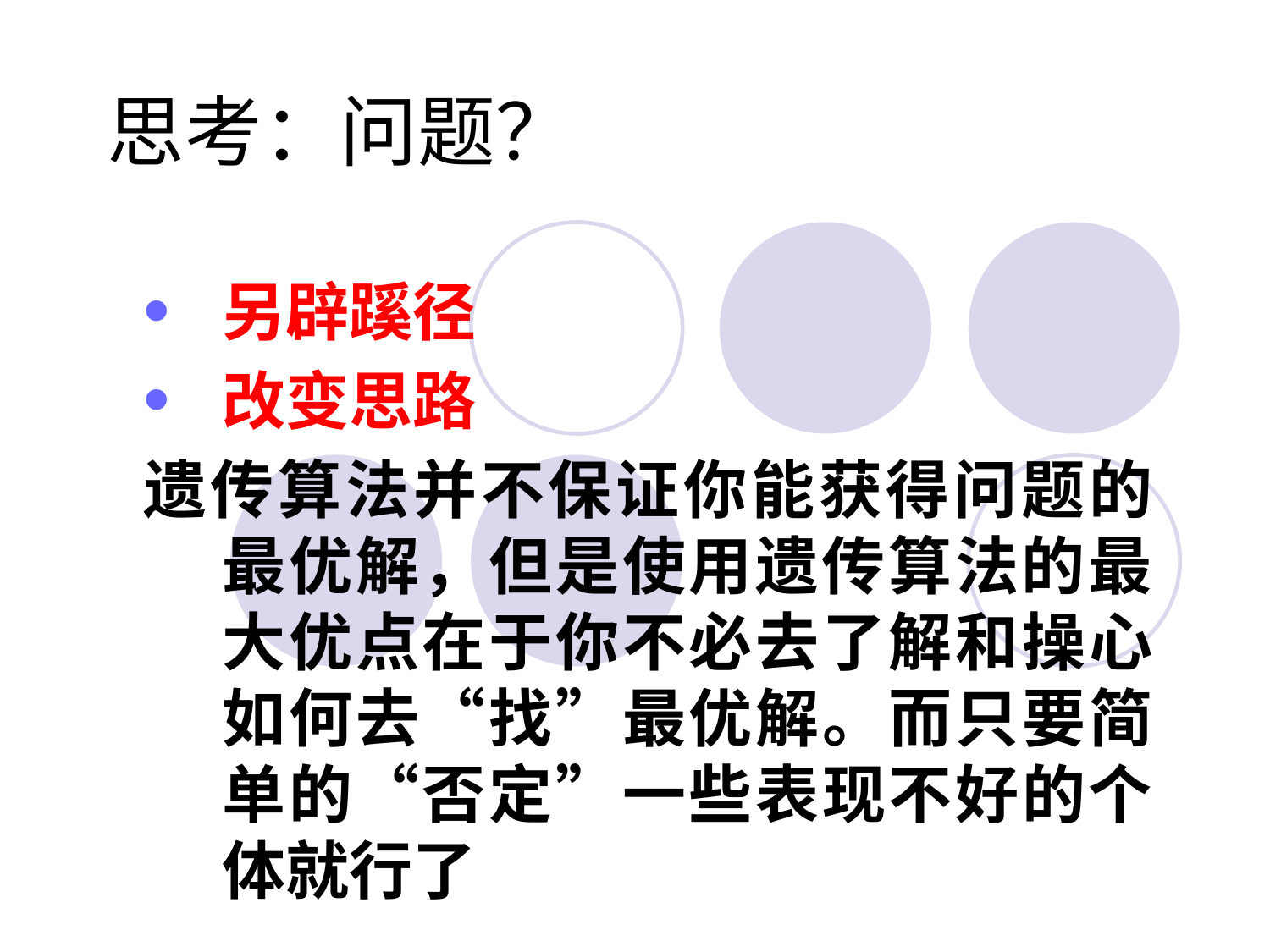

思考：问题？
另辟蹊径
改变思路
遗传算法并不保证你能获得问题的最优解，但是使用遗传算法的最大优点在于你不必去了解和操心如何去“找”最优解。而只要简单的“否定”一些表现不好的个体就行了